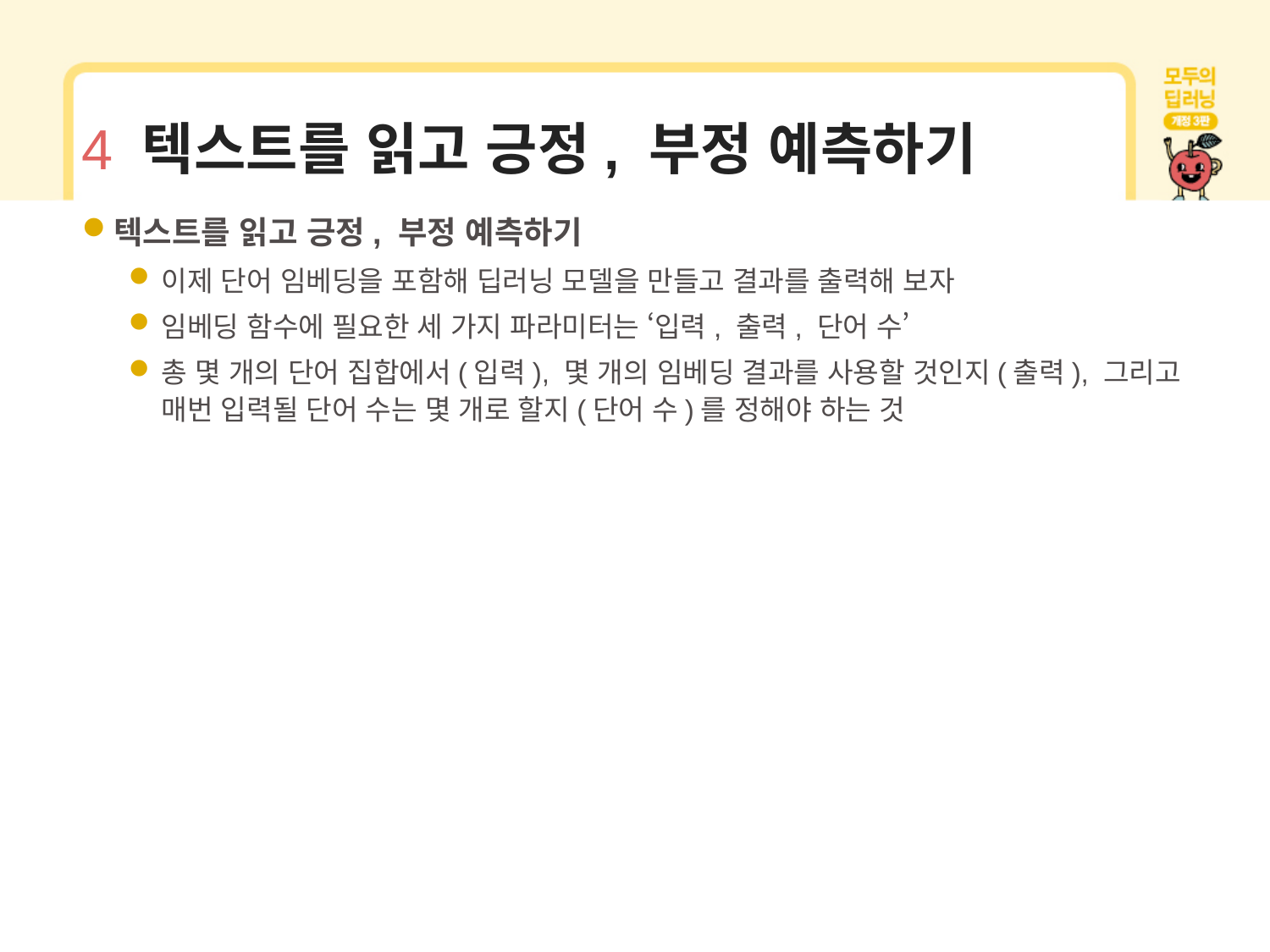

# 4 텍스트를 읽고 긍정, 부정 예측하기
텍스트를 읽고 긍정, 부정 예측하기
이제 단어 임베딩을 포함해 딥러닝 모델을 만들고 결과를 출력해 보자
임베딩 함수에 필요한 세 가지 파라미터는 ‘입력, 출력, 단어 수’
총 몇 개의 단어 집합에서(입력), 몇 개의 임베딩 결과를 사용할 것인지(출력), 그리고 매번 입력될 단어 수는 몇 개로 할지(단어 수)를 정해야 하는 것